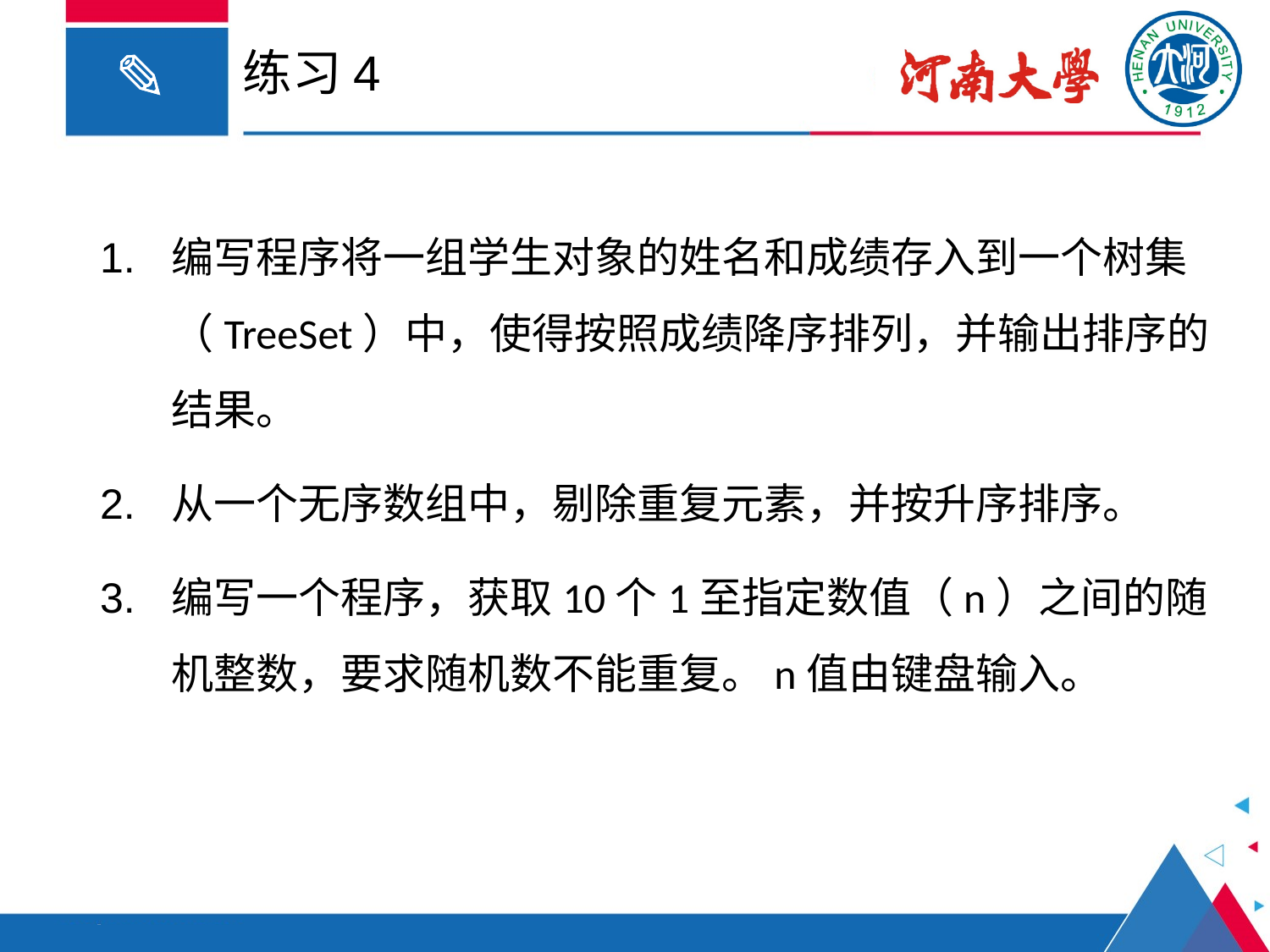

# 练习4
编写程序将一组学生对象的姓名和成绩存入到一个树集（TreeSet）中，使得按照成绩降序排列，并输出排序的结果。
从一个无序数组中，剔除重复元素，并按升序排序。
编写一个程序，获取10个1至指定数值（n）之间的随机整数，要求随机数不能重复。n值由键盘输入。